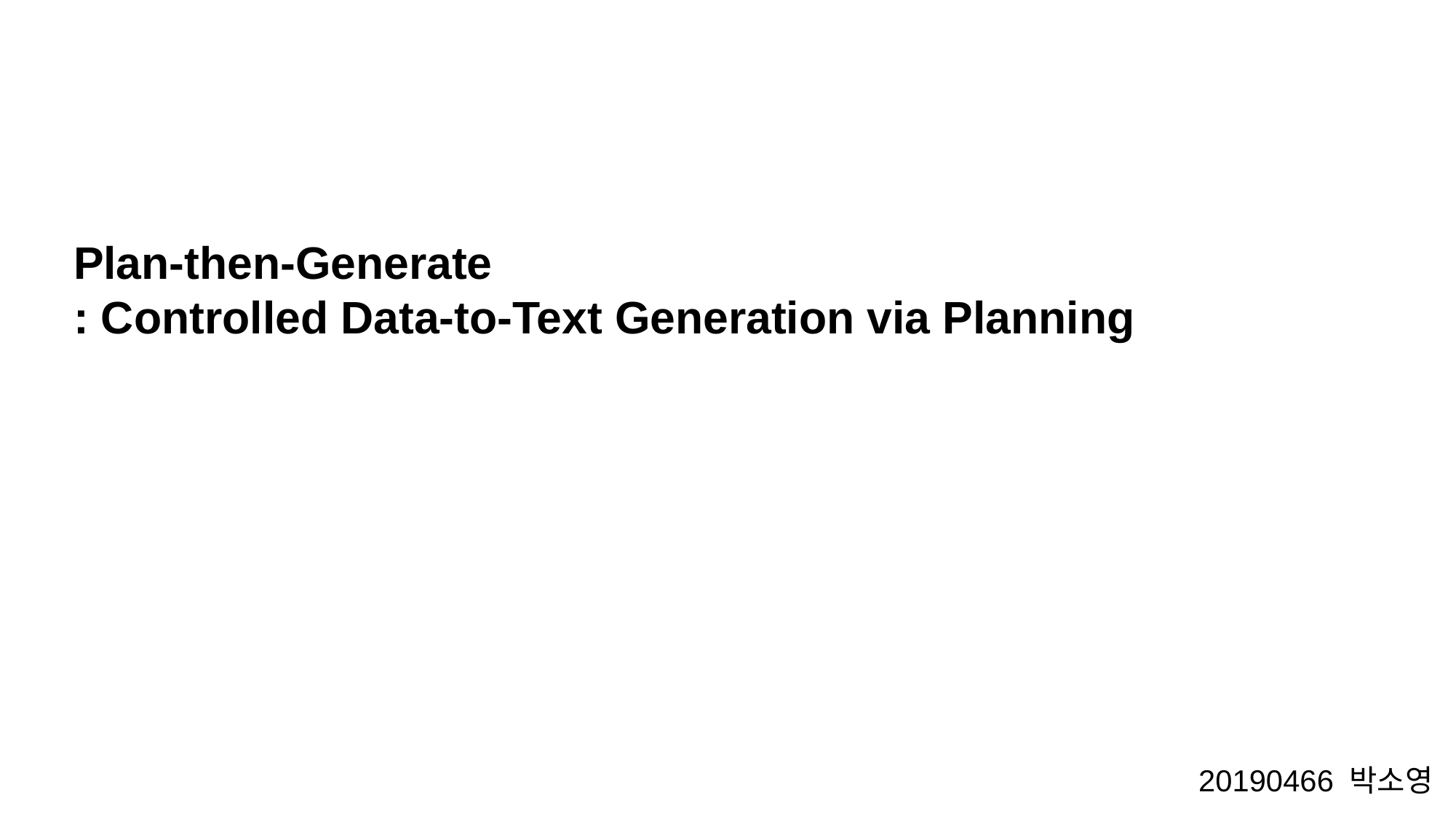

Plan-then-Generate
: Controlled Data-to-Text Generation via Planning
20190466 박소영